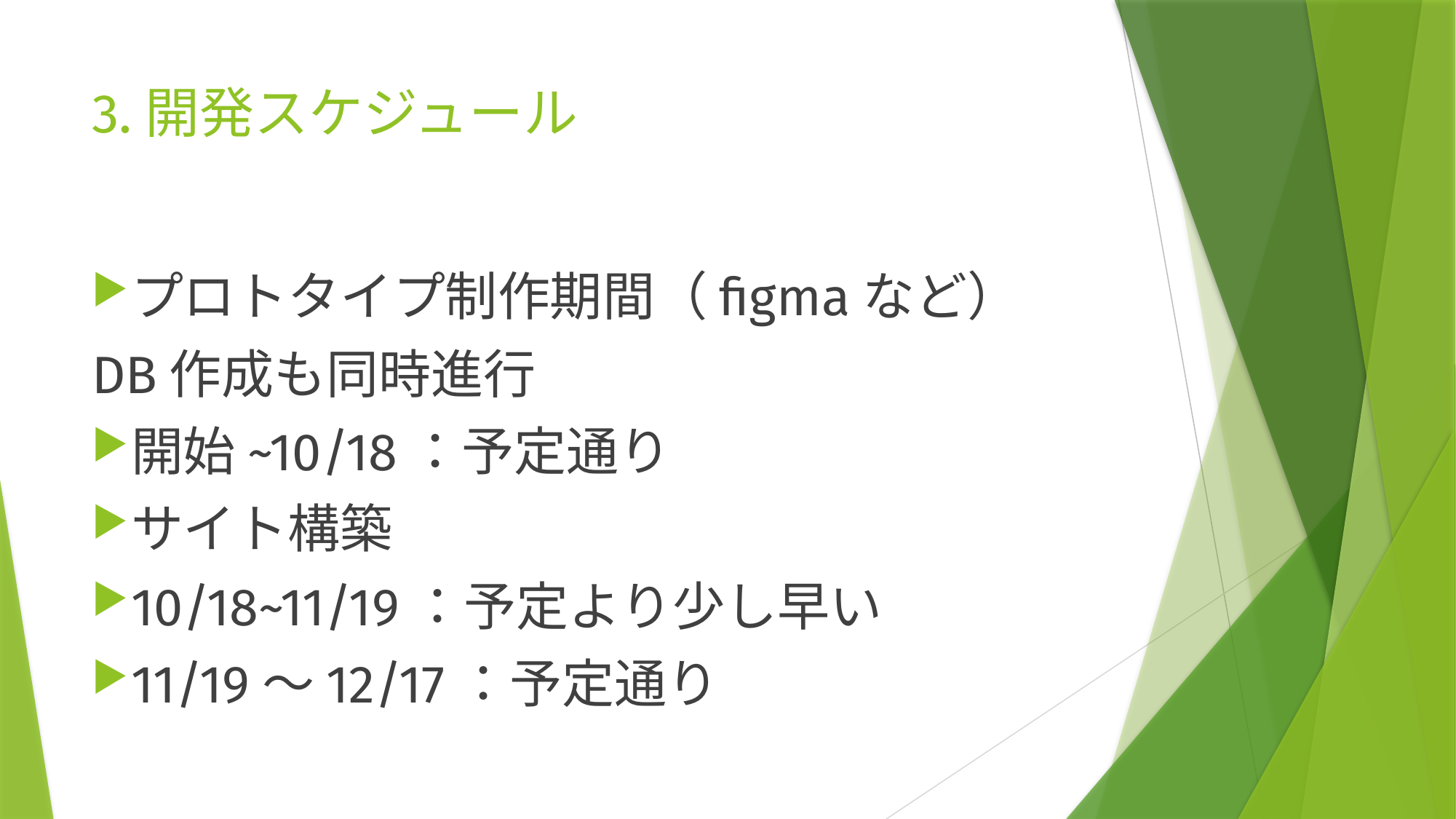

# 3.開発スケジュール
プロトタイプ制作期間（figmaなど）​
DB作成も同時進行
開始~10/18：予定通り
サイト構築
10/18~11/19：予定より少し早い
11/19～12/17：予定通り